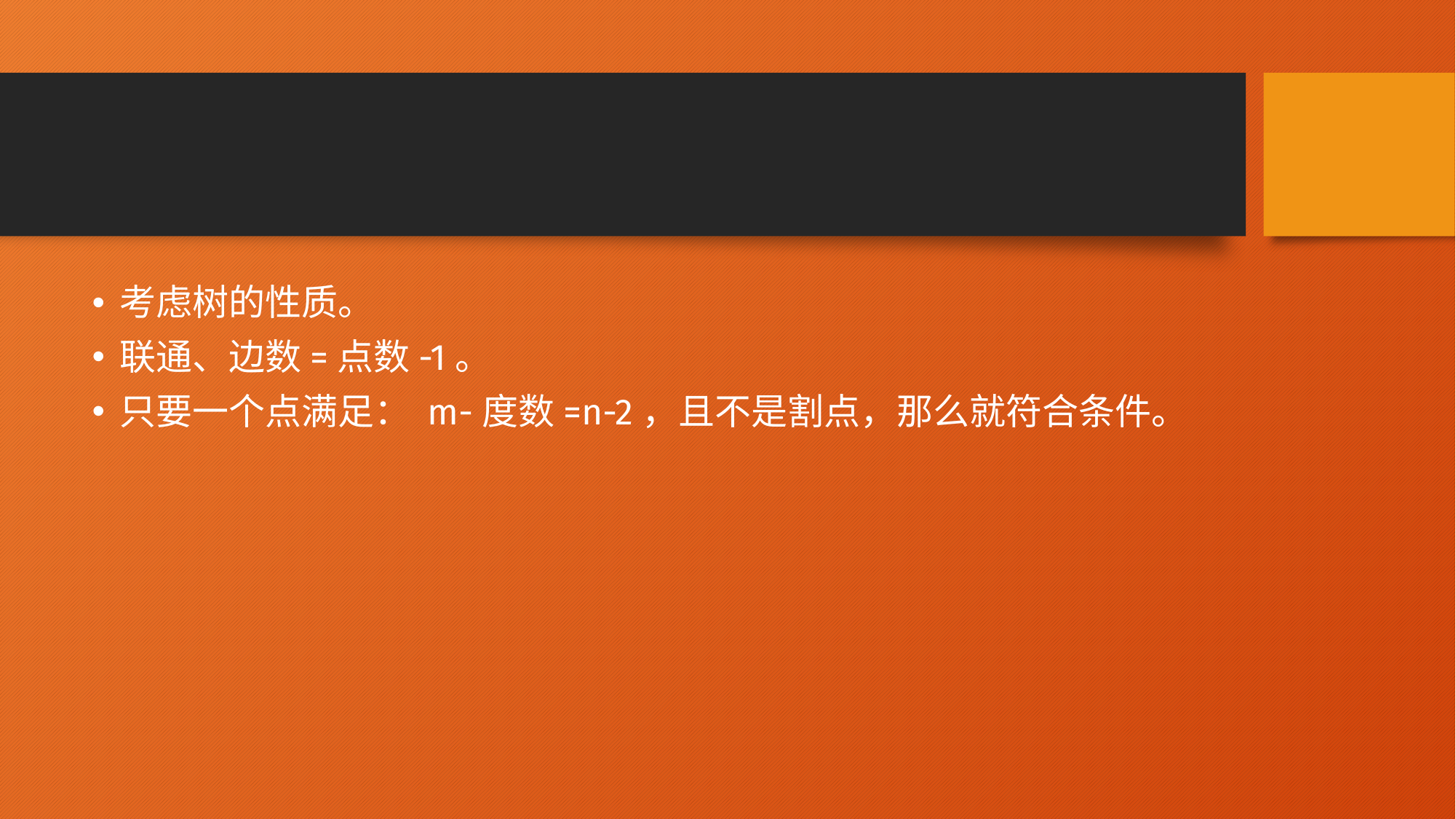

#
考虑树的性质。
联通、边数=点数-1。
只要一个点满足： m-度数=n-2，且不是割点，那么就符合条件。